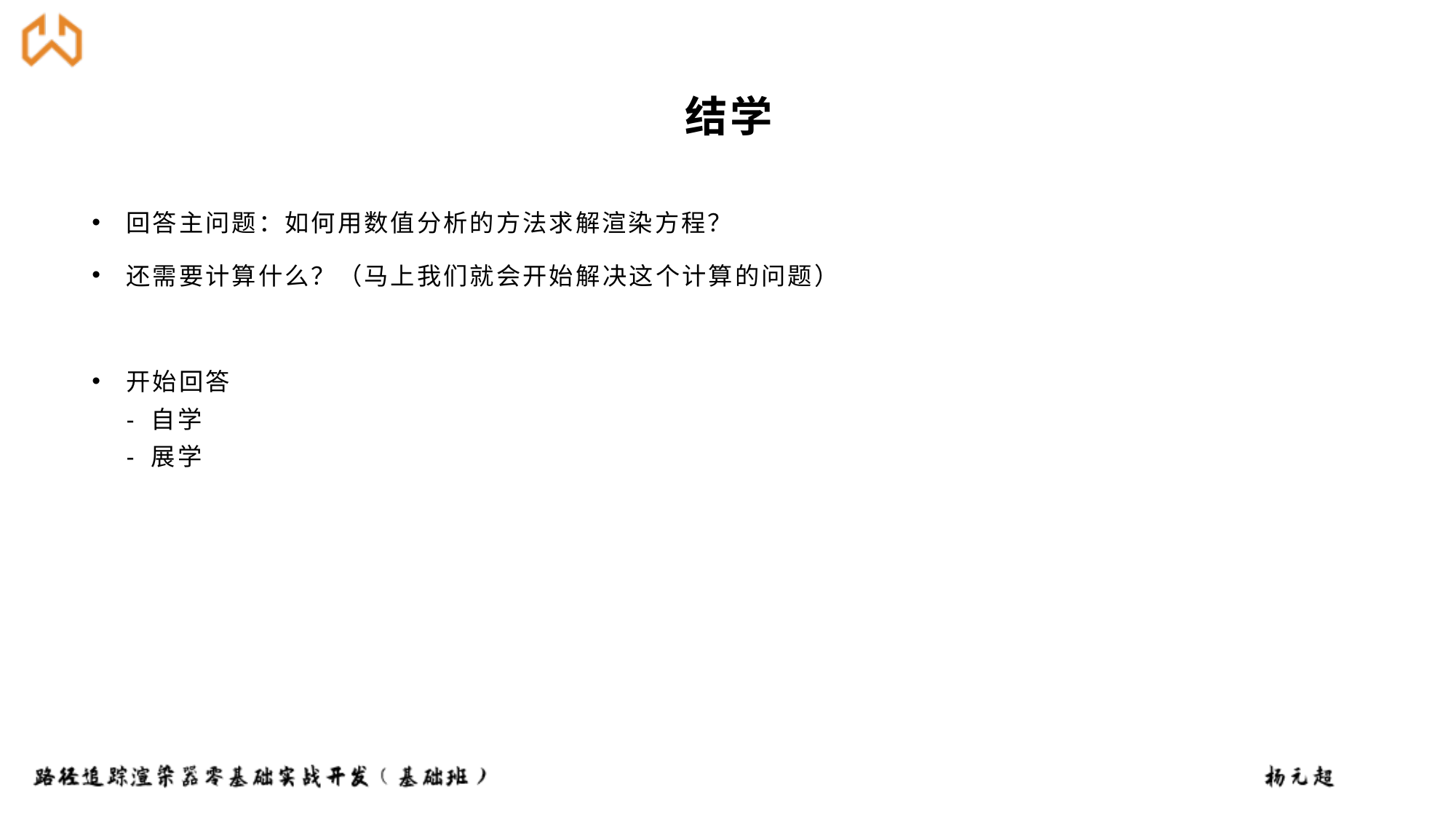

# 结学
回答主问题：如何用数值分析的方法求解渲染方程？
还需要计算什么？（马上我们就会开始解决这个计算的问题）

开始回答
- 自学
- 展学